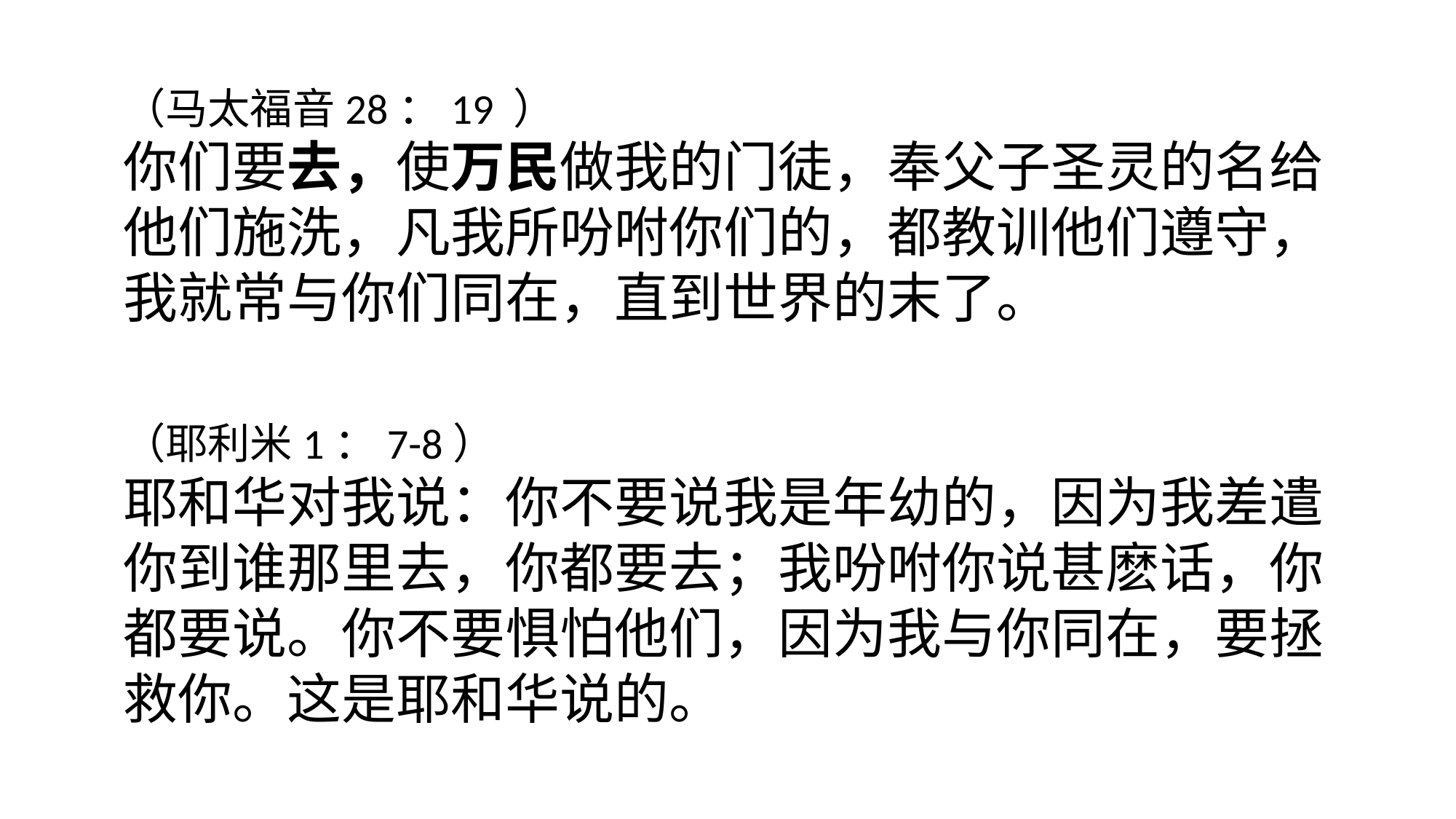

（马太福音28：19 ）
你们要去，使万民做我的门徒，奉父子圣灵的名给他们施洗，凡我所吩咐你们的，都教训他们遵守，我就常与你们同在，直到世界的末了。

（耶利米1：7-8）
耶和华对我说：你不要说我是年幼的，因为我差遣 你到谁那里去，你都要去；我吩咐你说甚麽话，你都要说。你不要惧怕他们，因为我与你同在，要拯救你。这是耶和华说的。